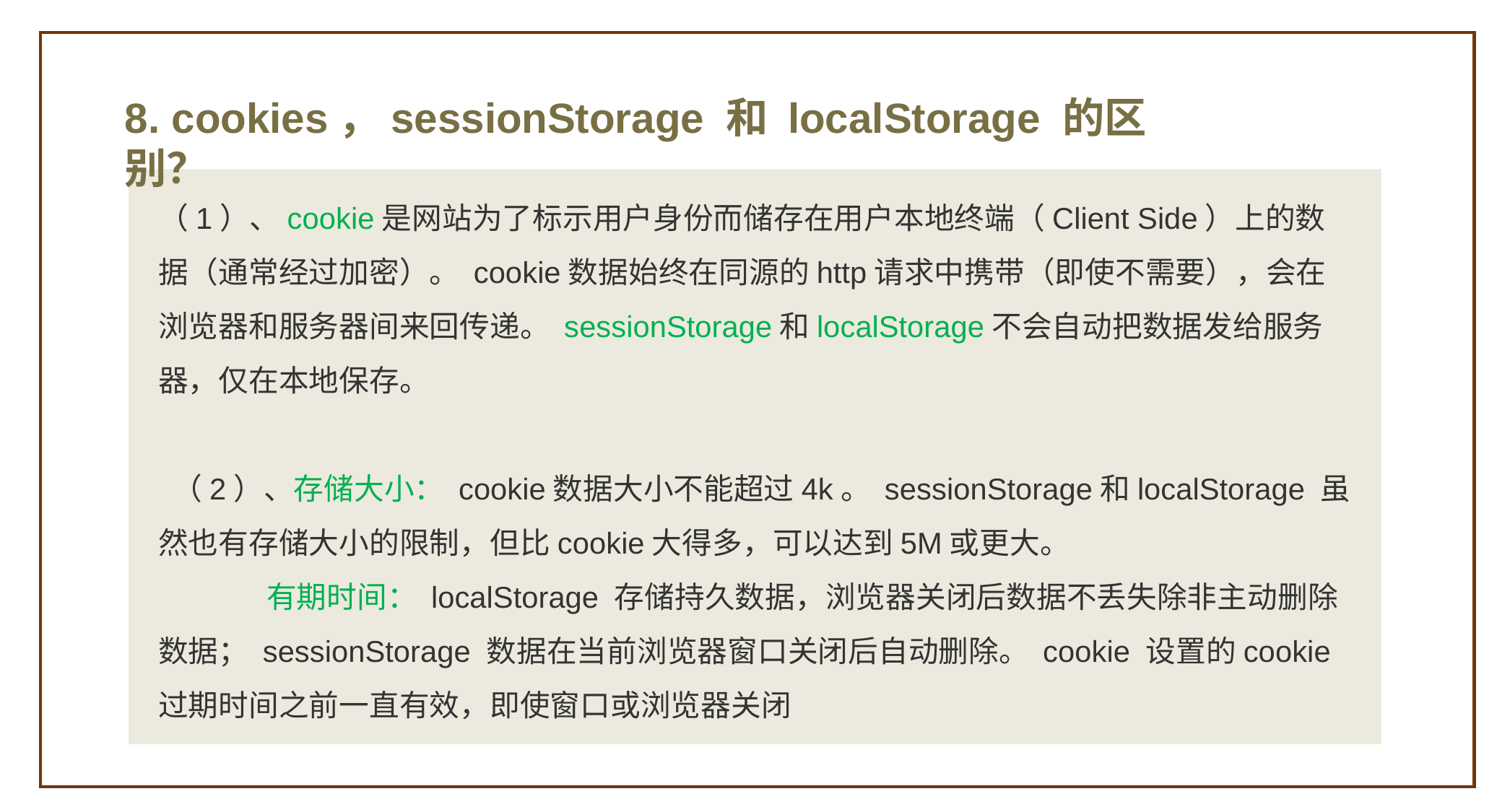

8. cookies，sessionStorage 和 localStorage 的区别？

（1）、cookie是网站为了标示用户身份而储存在用户本地终端（Client Side）上的数据（通常经过加密）。 cookie数据始终在同源的http请求中携带（即使不需要），会在浏览器和服务器间来回传递。 sessionStorage和localStorage不会自动把数据发给服务器，仅在本地保存。

 （2）、存储大小： cookie数据大小不能超过4k。 sessionStorage和localStorage 虽然也有存储大小的限制，但比cookie大得多，可以达到5M或更大。
	有期时间： localStorage 存储持久数据，浏览器关闭后数据不丢失除非主动删除数据； sessionStorage 数据在当前浏览器窗口关闭后自动删除。 cookie 设置的cookie过期时间之前一直有效，即使窗口或浏览器关闭